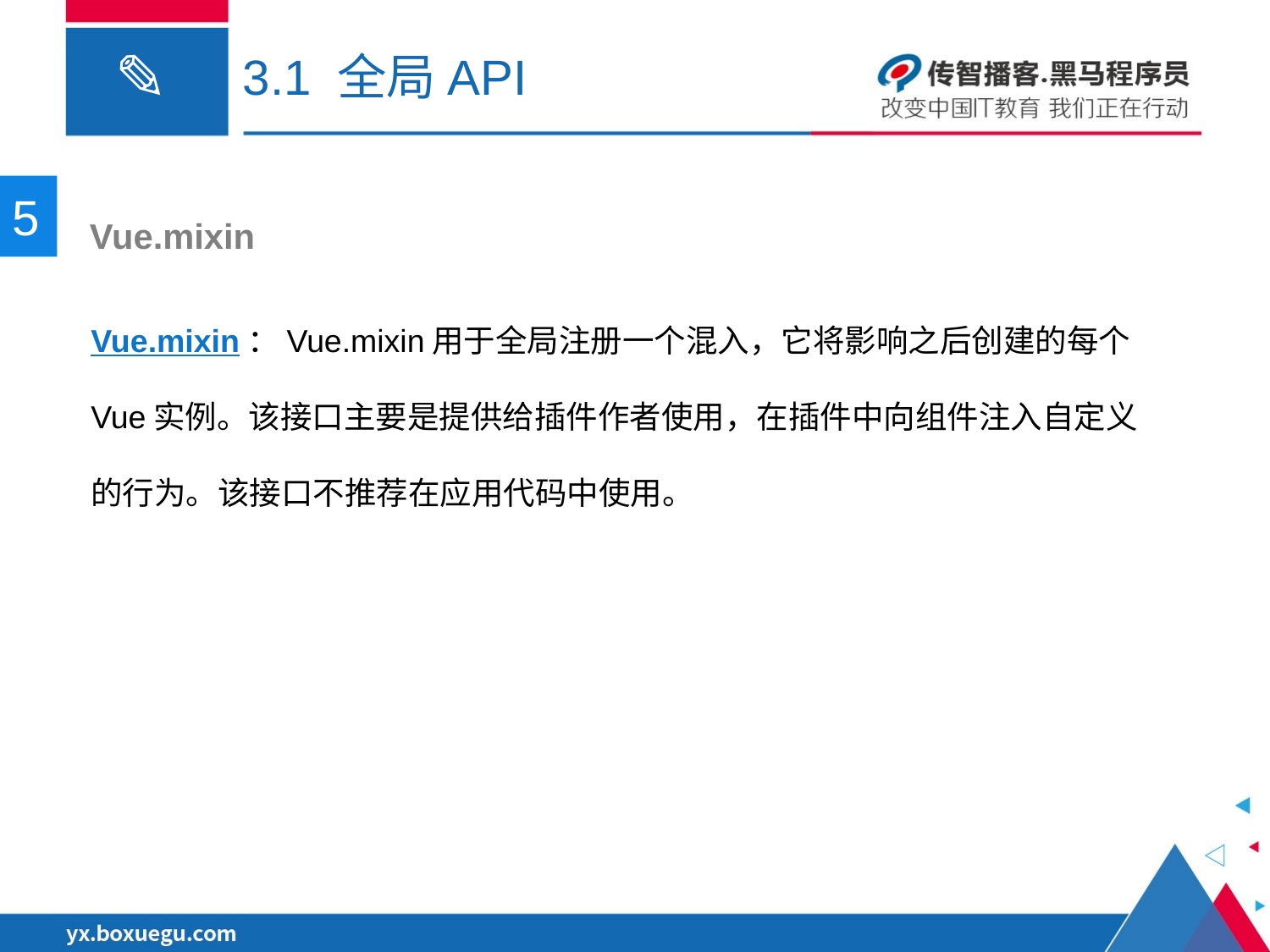

# 3.1 全局API

5
  Vue.mixin
Vue.mixin：Vue.mixin用于全局注册一个混入，它将影响之后创建的每个Vue实例。该接口主要是提供给插件作者使用，在插件中向组件注入自定义的行为。该接口不推荐在应用代码中使用。